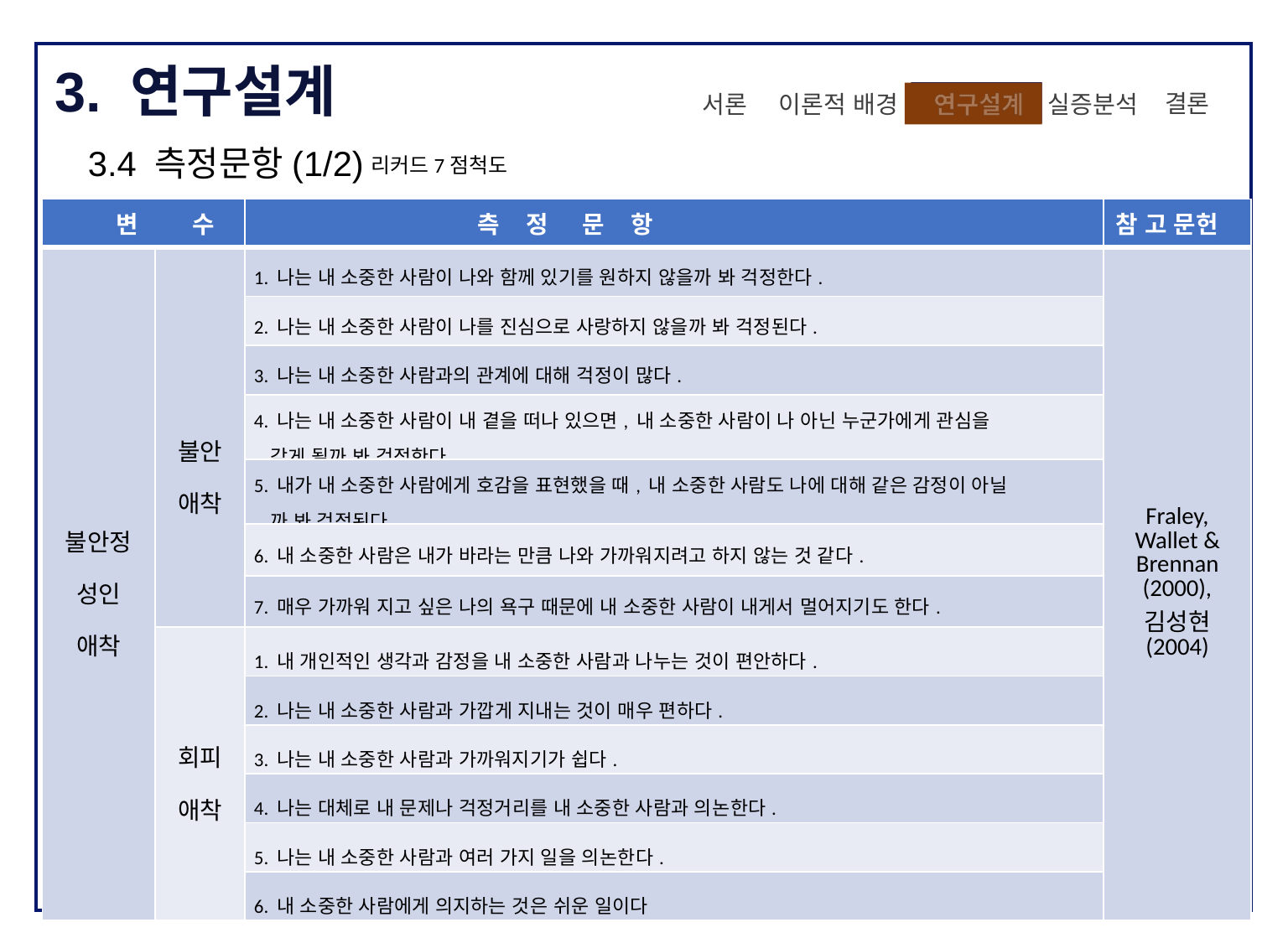

3. 연구설계

 결론
실증분석
이론적 배경
 연구설계
 연구설계
서론
3.4 측정문항(1/2)
리커드7점척도
| 변 수 |  | 측 정 문 항 | 참 고 문헌 |
| --- | --- | --- | --- |
| 불안정 성인 애착 | 불안 애착 | 1. 나는 내 소중한 사람이 나와 함께 있기를 원하지 않을까 봐 걱정한다. | Fraley, Wallet & Brennan (2000), 김성현 (2004) |
|  |  | 2. 나는 내 소중한 사람이 나를 진심으로 사랑하지 않을까 봐 걱정된다. |  |
|  |  | 3. 나는 내 소중한 사람과의 관계에 대해 걱정이 많다. |  |
|  |  | 4. 나는 내 소중한 사람이 내 곁을 떠나 있으면, 내 소중한 사람이 나 아닌 누군가에게 관심을 갖게 될까 봐 걱정한다. |  |
|  |  | 5. 내가 내 소중한 사람에게 호감을 표현했을 때, 내 소중한 사람도 나에 대해 같은 감정이 아닐 까 봐 걱정된다. |  |
|  |  | 6. 내 소중한 사람은 내가 바라는 만큼 나와 가까워지려고 하지 않는 것 같다. |  |
|  |  | 7. 매우 가까워 지고 싶은 나의 욕구 때문에 내 소중한 사람이 내게서 멀어지기도 한다. |  |
|  | 회피 애착 | 1. 내 개인적인 생각과 감정을 내 소중한 사람과 나누는 것이 편안하다. |  |
|  |  | 2. 나는 내 소중한 사람과 가깝게 지내는 것이 매우 편하다. |  |
|  |  | 3. 나는 내 소중한 사람과 가까워지기가 쉽다. |  |
|  |  | 4. 나는 대체로 내 문제나 걱정거리를 내 소중한 사람과 의논한다. |  |
|  |  | 5. 나는 내 소중한 사람과 여러 가지 일을 의논한다. |  |
|  |  | 6. 내 소중한 사람에게 의지하는 것은 쉬운 일이다 |  |

41